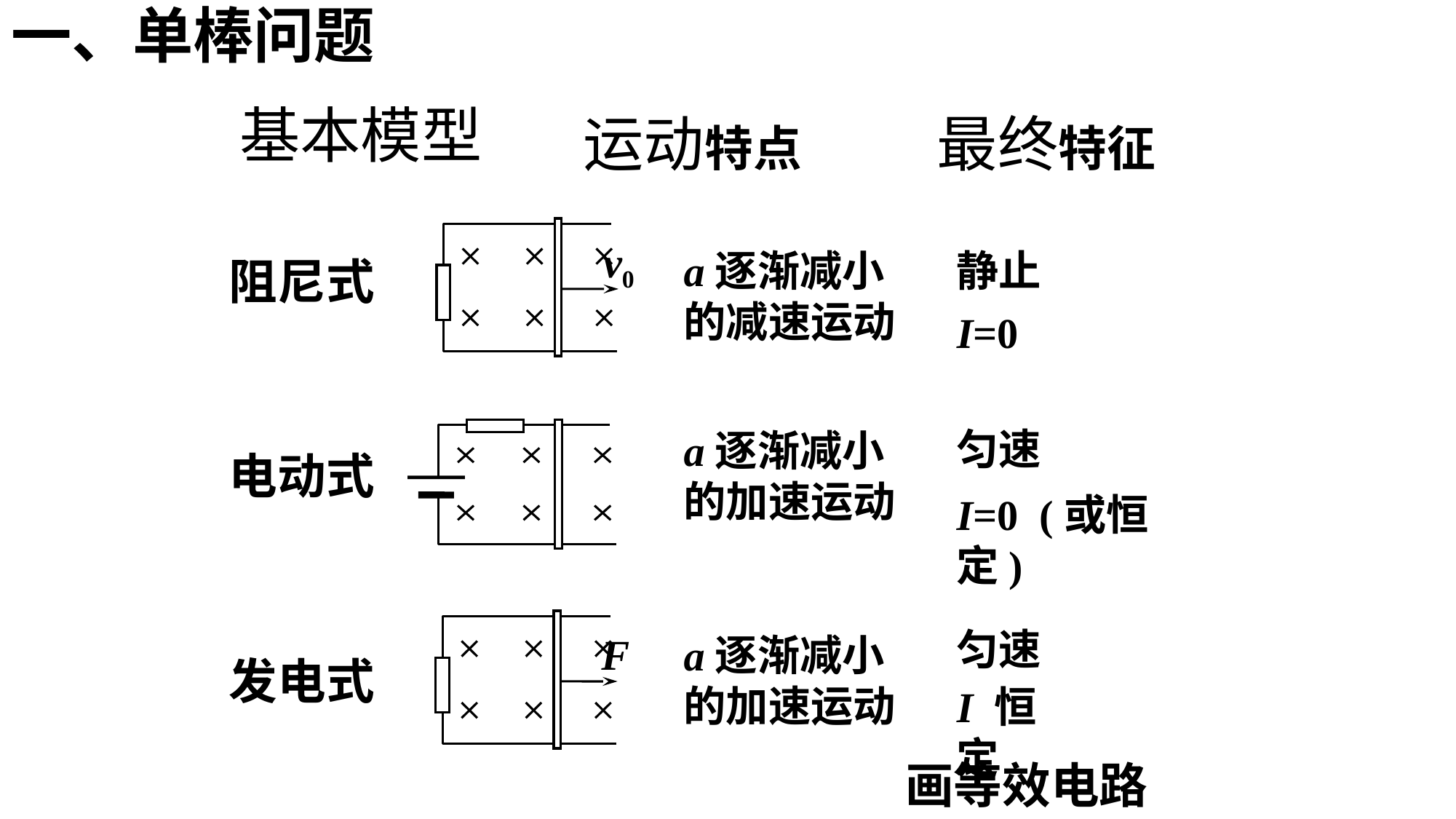

# 一、单棒问题
基本模型
运动特点
最终特征

v0

静止
a逐渐减小的减速运动
阻尼式
I=0
匀速
a逐渐减小的加速运动

电动式
I=0  (或恒定)

F

匀速
a逐渐减小的加速运动
发电式
I 恒定
画等效电路